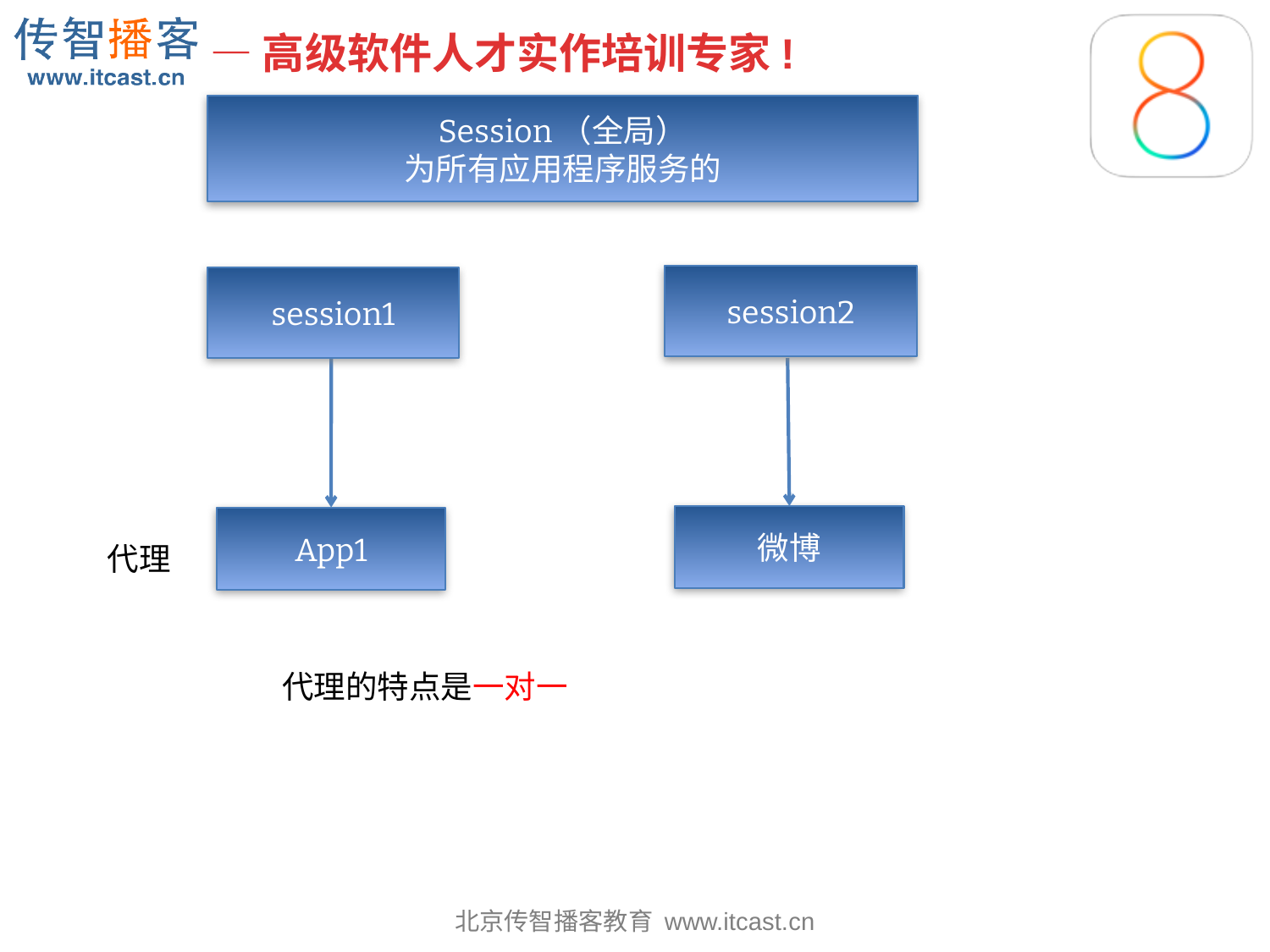

Session（全局）
为所有应用程序服务的
session2
session1
微博
App1
代理
代理的特点是一对一